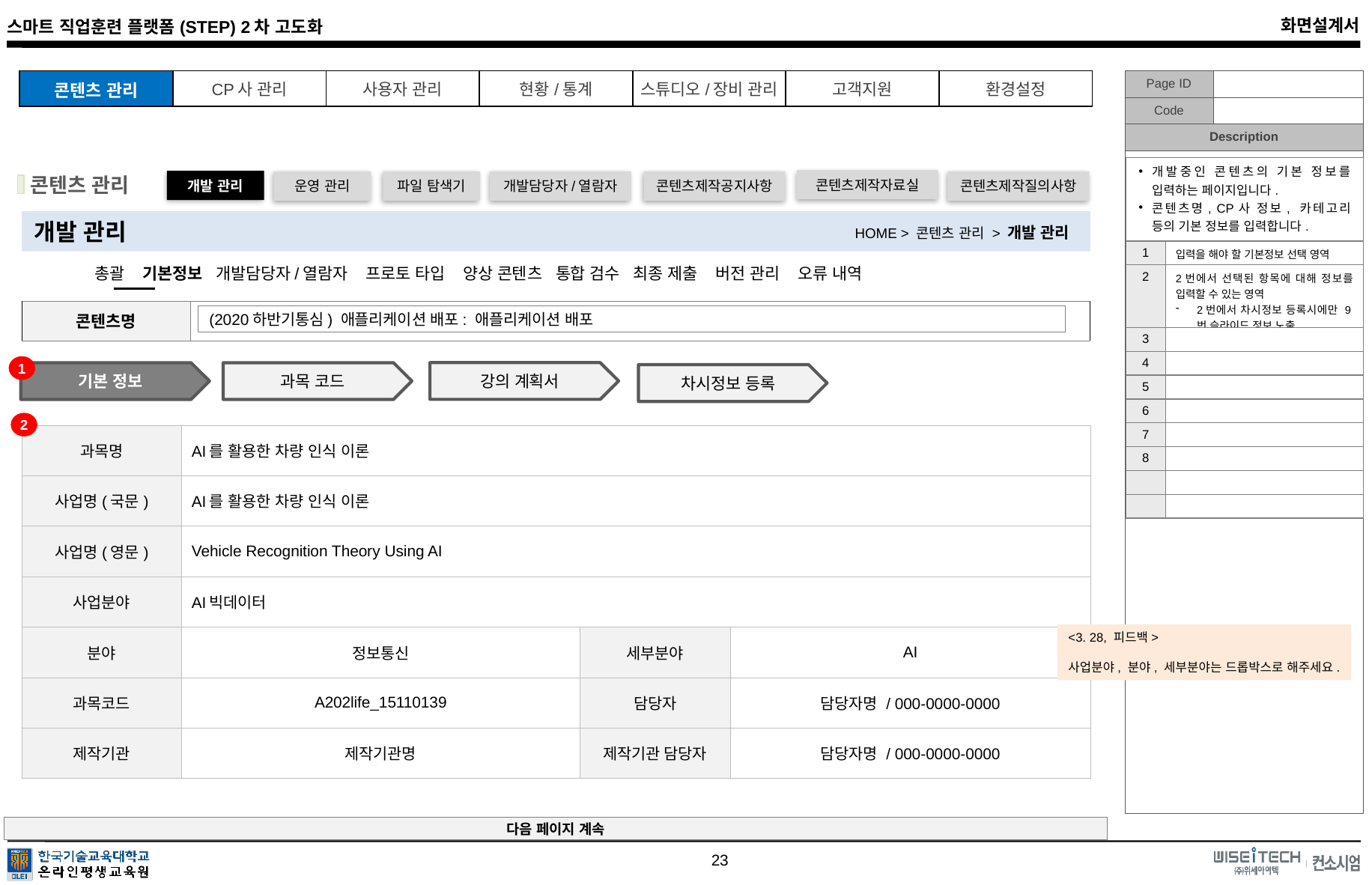

| 개발중인 콘텐츠의 기본 정보를 입력하는 페이지입니다. 콘텐츠명, CP사 정보, 카테고리 등의 기본 정보를 입력합니다. |  |
| --- | --- |
| 1 | 입력을 해야 할 기본정보 선택 영역 |
| 2 | 2번에서 선택된 항목에 대해 정보를 입력할 수 있는 영역 2번에서 차시정보 등록시에만 9번 슬라이드 정보 노출 |
| 3 |  |
| 4 |  |
| 5 |  |
| 6 |  |
| 7 |  |
| 8 |  |
|  |  |
|  |  |
콘텐츠 관리
콘텐츠제작자료실
개발 관리
운영 관리
파일 탐색기
개발담당자/열람자
콘텐츠제작공지사항
콘텐츠제작질의사항

개발 관리
HOME > 콘텐츠 관리 > 개발 관리
총괄    기본정보   개발담당자/열람자    프로토 타입    양상 콘텐츠   통합 검수   최종 제출    버전 관리    오류 내역
| 콘텐츠명 |  |
| --- | --- |
(2020하반기통심) 애플리케이션 배포: 애플리케이션 배포
1
강의 계획서
기본 정보
과목 코드
차시정보 등록
2
| 과목명 | AI를 활용한 차량 인식 이론 |  |  |
| --- | --- | --- | --- |
| 사업명(국문) | AI를 활용한 차량 인식 이론 |  |  |
| 사업명(영문) | Vehicle Recognition Theory Using AI |  |  |
| 사업분야 | AI빅데이터 |  |  |
| 분야 | 정보통신 | 세부분야 | AI |
| 과목코드 | A202life\_15110139 | 담당자 | 담당자명 / 000-0000-0000 |
| 제작기관 | 제작기관명 | 제작기관 담당자 | 담당자명 / 000-0000-0000 |
<3. 28, 피드백>

사업분야, 분야, 세부분야는 드롭박스로 해주세요.
다음 페이지 계속